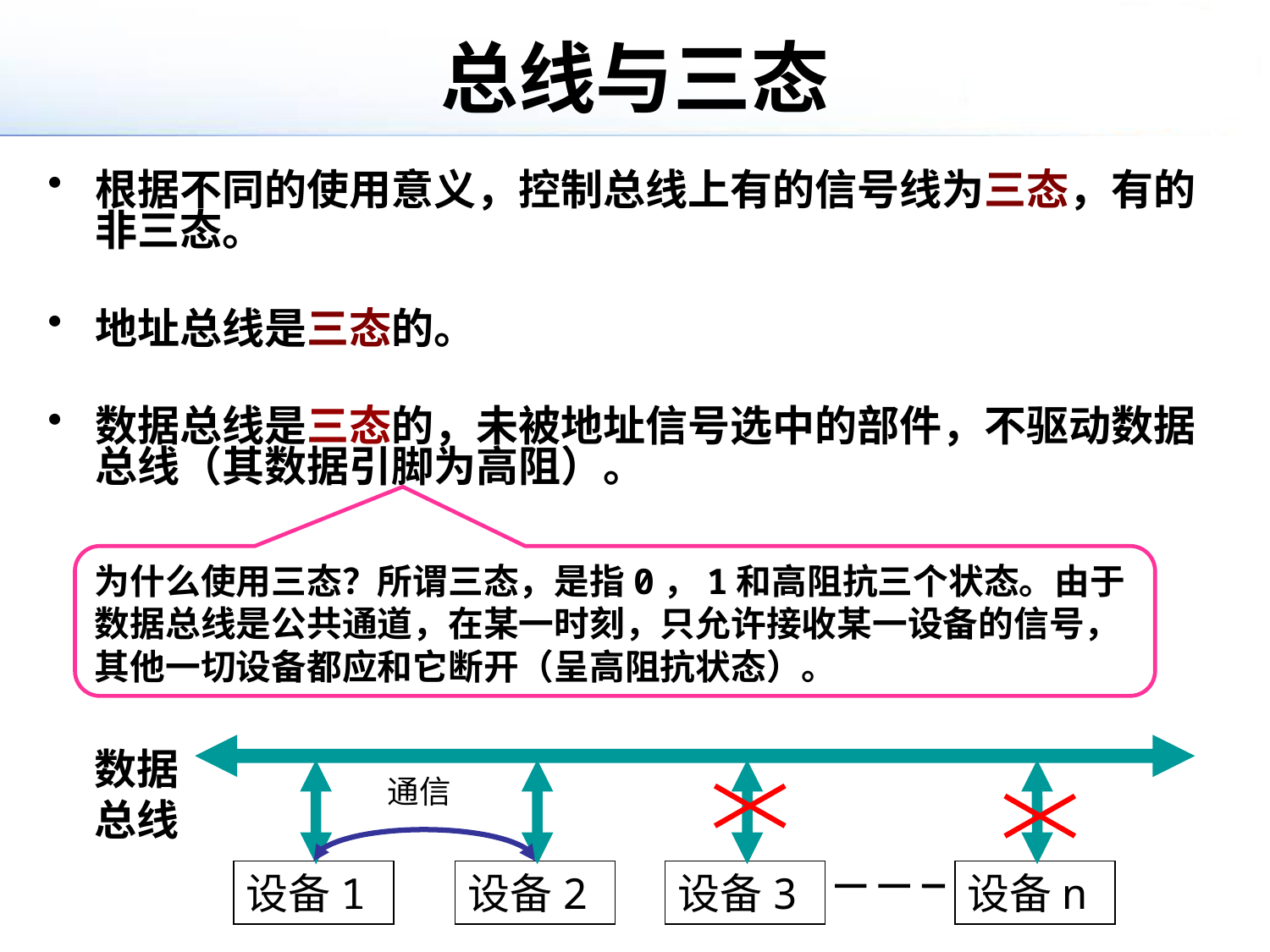

# 总线与三态
根据不同的使用意义，控制总线上有的信号线为三态，有的非三态。

地址总线是三态的。

数据总线是三态的，未被地址信号选中的部件，不驱动数据总线（其数据引脚为高阻）。
为什么使用三态？所谓三态，是指0，1和高阻抗三个状态。由于数据总线是公共通道，在某一时刻，只允许接收某一设备的信号，其他一切设备都应和它断开（呈高阻抗状态）。
数据总线

设备1
设备2
设备3
设备n

通信